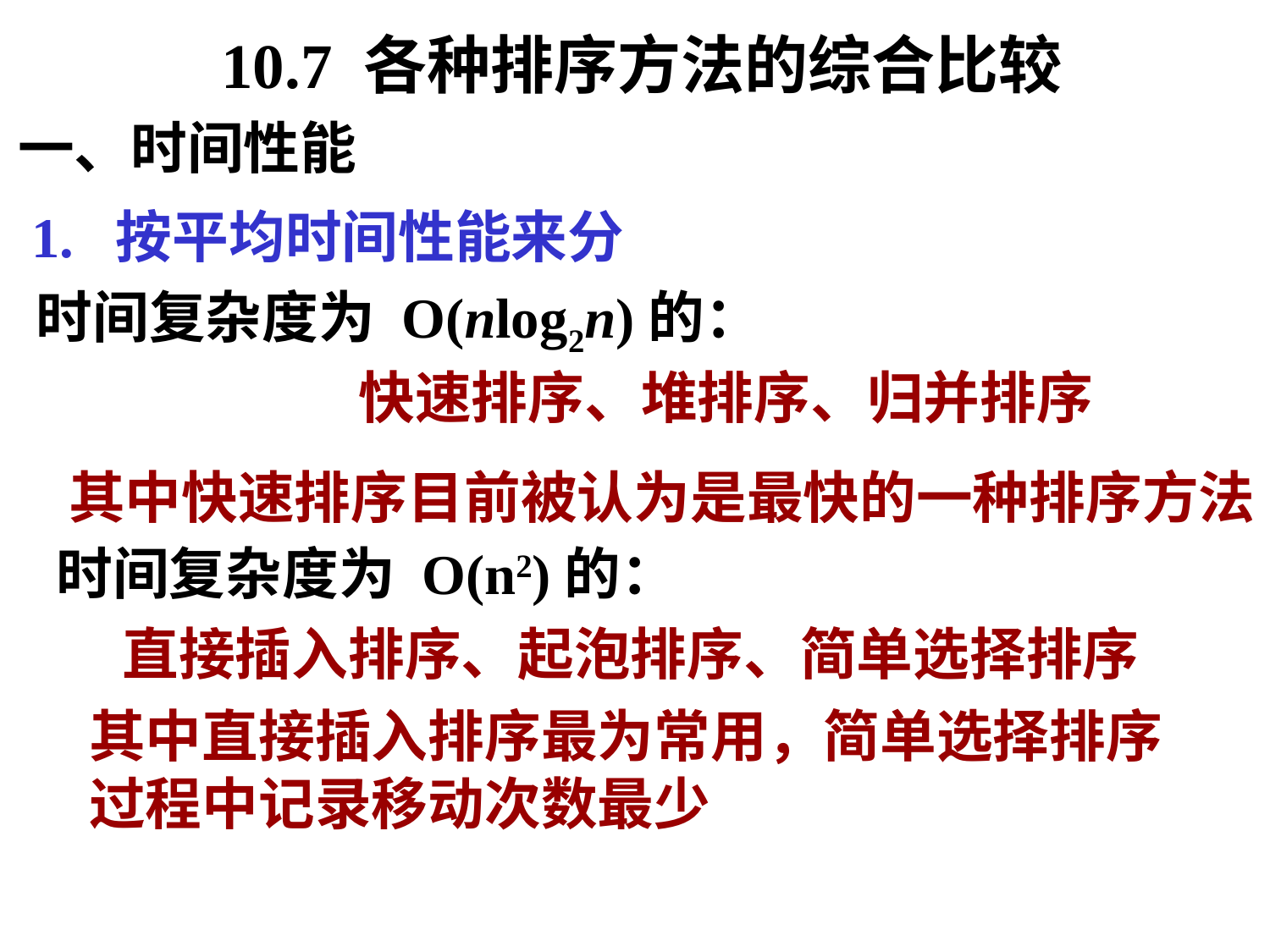

10.7 各种排序方法的综合比较
一、时间性能
1.  按平均时间性能来分
时间复杂度为 O(nlog2n)的：
快速排序、堆排序、归并排序
其中快速排序目前被认为是最快的一种排序方法
时间复杂度为 O(n2)的：
直接插入排序、起泡排序、简单选择排序
其中直接插入排序最为常用，简单选择排序
过程中记录移动次数最少